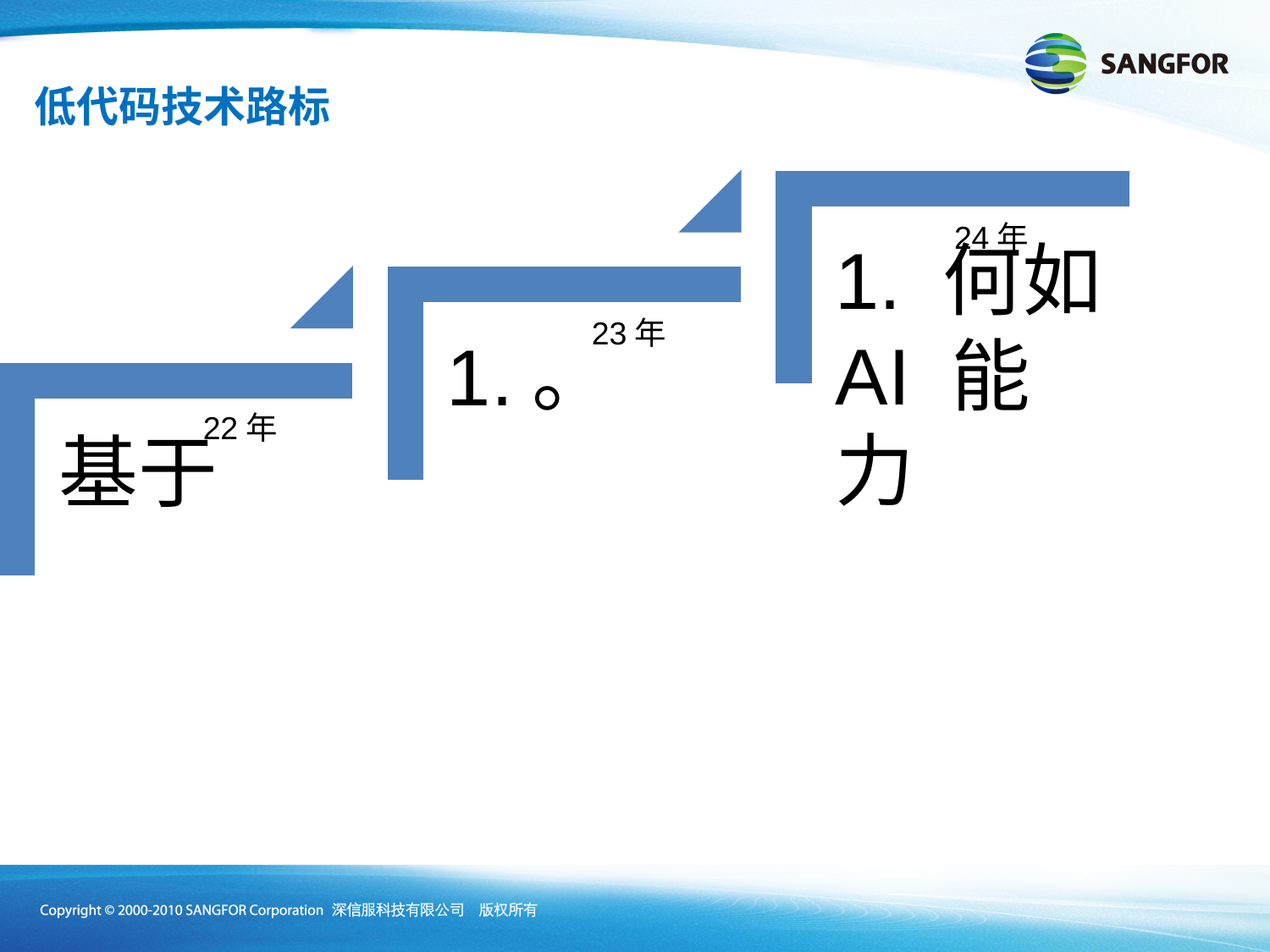

低代码技术路标
基于
1.。

1. 何如 AI 能力

24年
23年
22年